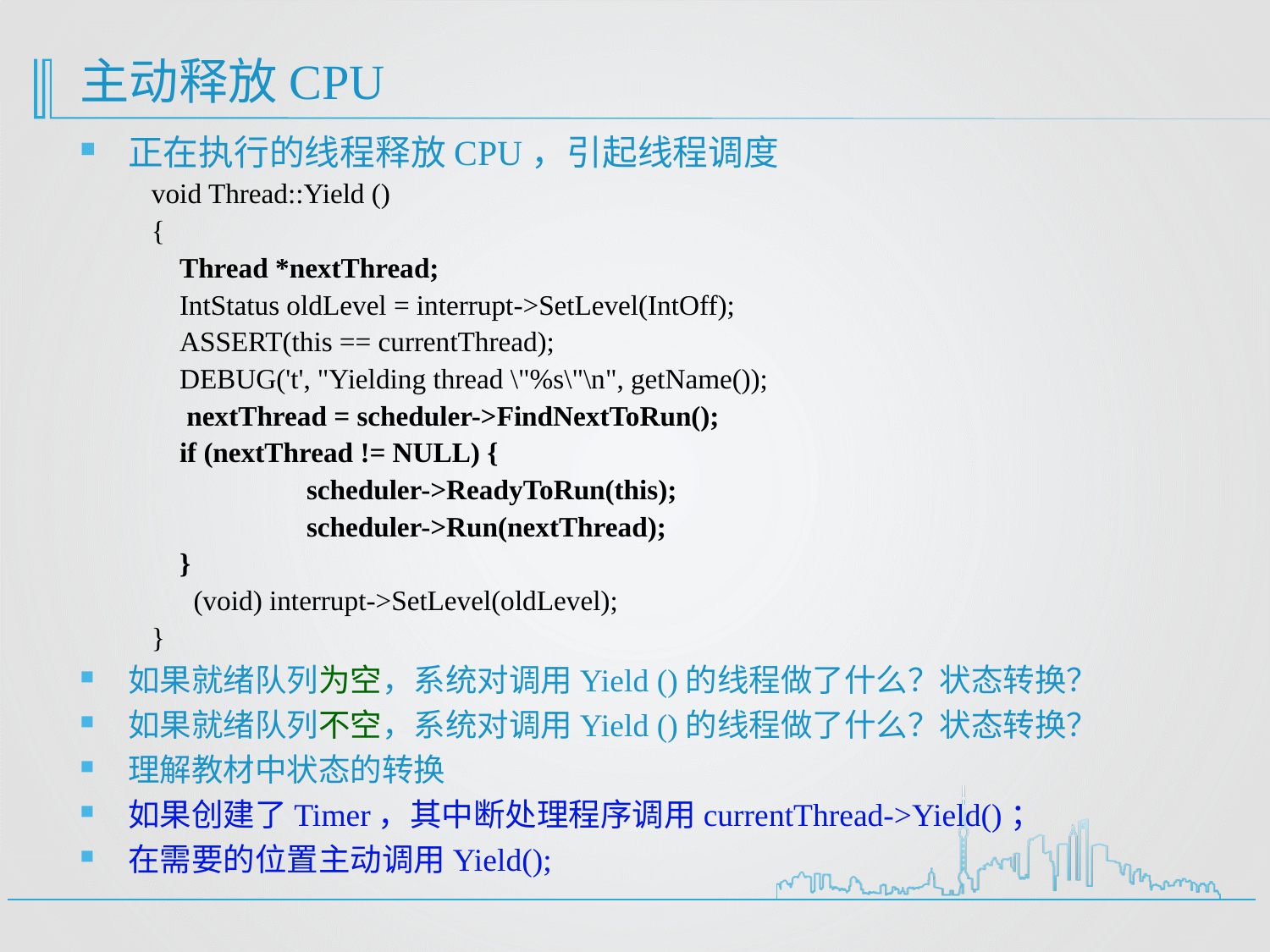

# 主动释放CPU
正在执行的线程释放CPU，引起线程调度
void Thread::Yield ()
{
    Thread *nextThread;
    IntStatus oldLevel = interrupt->SetLevel(IntOff);
    ASSERT(this == currentThread);
    DEBUG('t', "Yielding thread \"%s\"\n", getName());
     nextThread = scheduler->FindNextToRun();
    if (nextThread != NULL) {
	    scheduler->ReadyToRun(this);
	    scheduler->Run(nextThread);
    }
      (void) interrupt->SetLevel(oldLevel);
}
如果就绪队列为空，系统对调用Yield ()的线程做了什么？状态转换？
如果就绪队列不空，系统对调用Yield ()的线程做了什么？状态转换？
理解教材中状态的转换
如果创建了Timer，其中断处理程序调用currentThread->Yield()；
在需要的位置主动调用Yield();